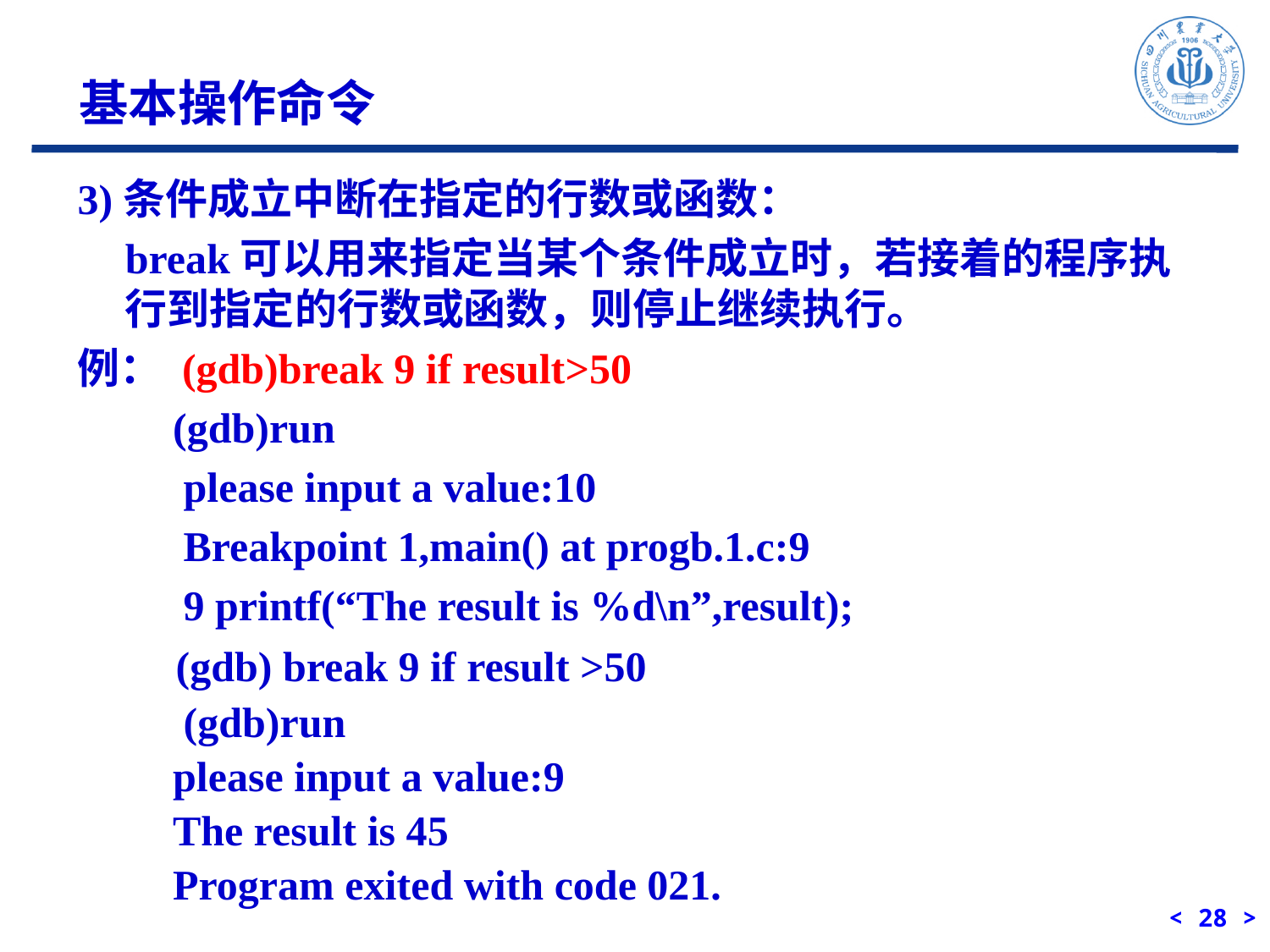

基本操作命令
3)条件成立中断在指定的行数或函数：
break可以用来指定当某个条件成立时，若接着的程序执行到指定的行数或函数，则停止继续执行。
例： (gdb)break 9 if result>50
         (gdb)run
          please input a value:10
          Breakpoint 1,main() at progb.1.c:9
          9 printf(“The result is %d\n”,result);
        (gdb) break 9 if result >50
          (gdb)run
         please input a value:9
         The result is 45
         Program exited with code 021.